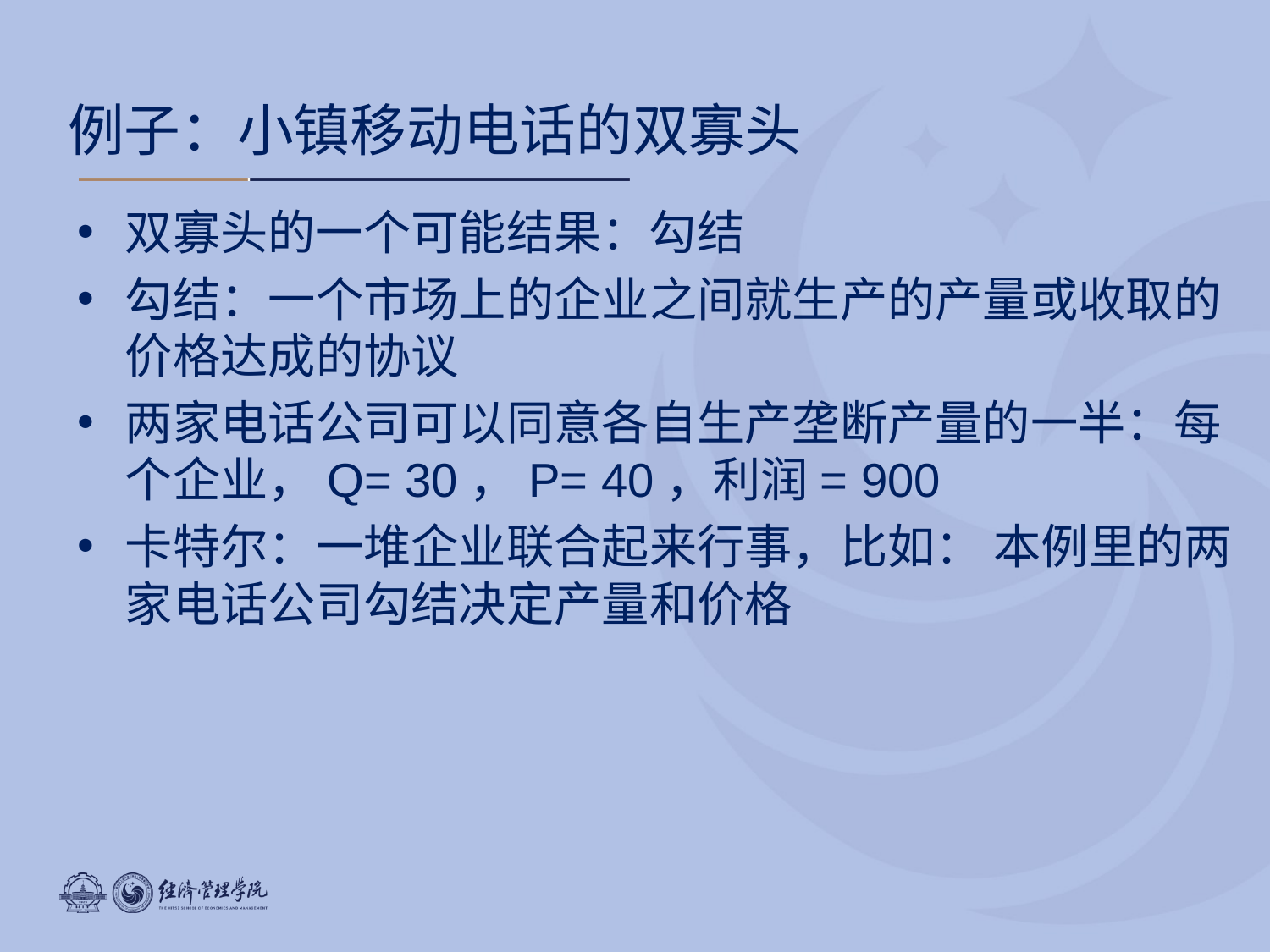

# 例子：小镇移动电话的双寡头
双寡头的一个可能结果：勾结
勾结：一个市场上的企业之间就生产的产量或收取的价格达成的协议
两家电话公司可以同意各自生产垄断产量的一半：每个企业，Q= 30，P= 40，利润= 900
卡特尔：一堆企业联合起来行事，比如： 本例里的两家电话公司勾结决定产量和价格